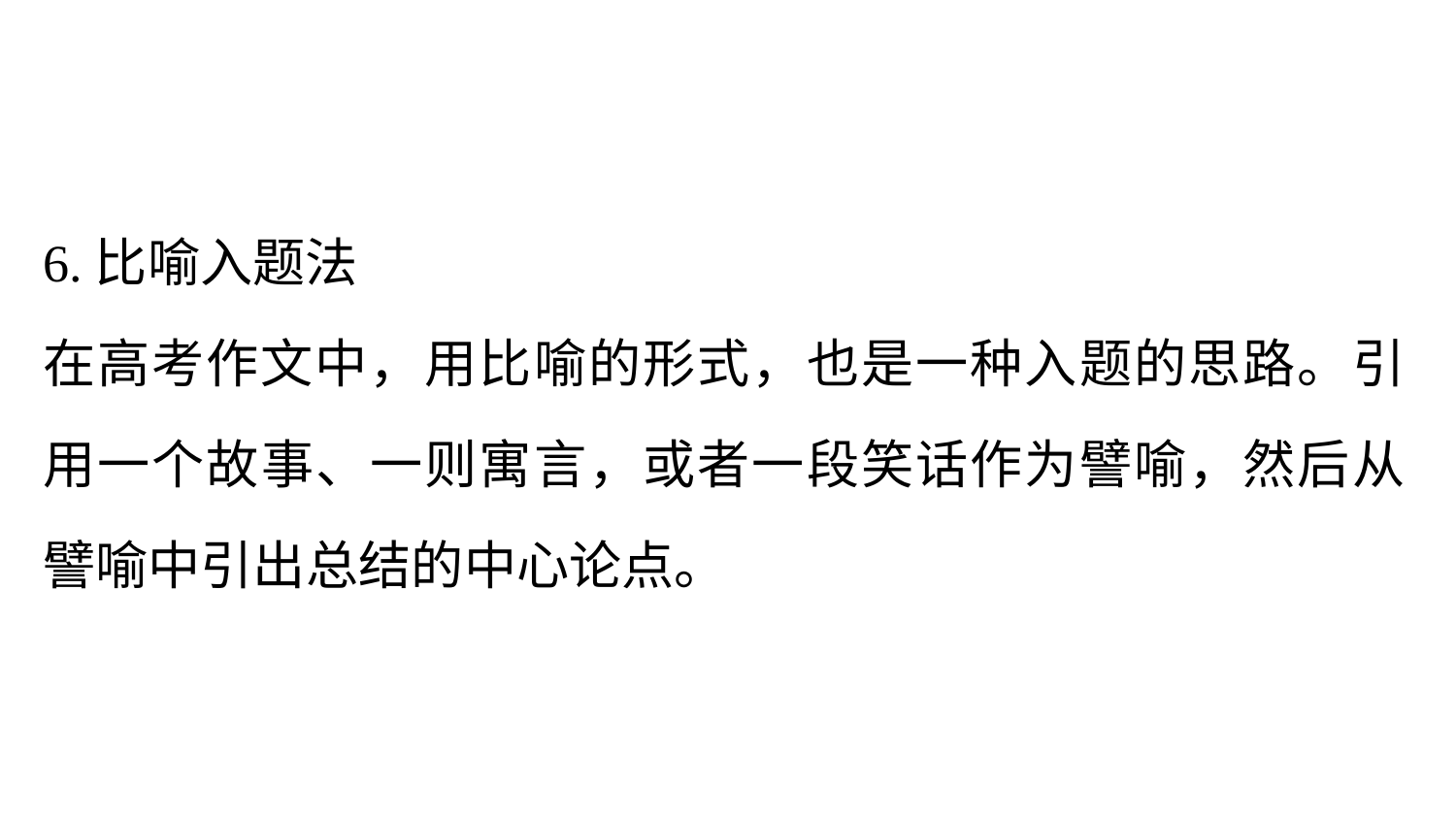

6.比喻入题法
在高考作文中，用比喻的形式，也是一种入题的思路。引用一个故事、一则寓言，或者一段笑话作为譬喻，然后从譬喻中引出总结的中心论点。